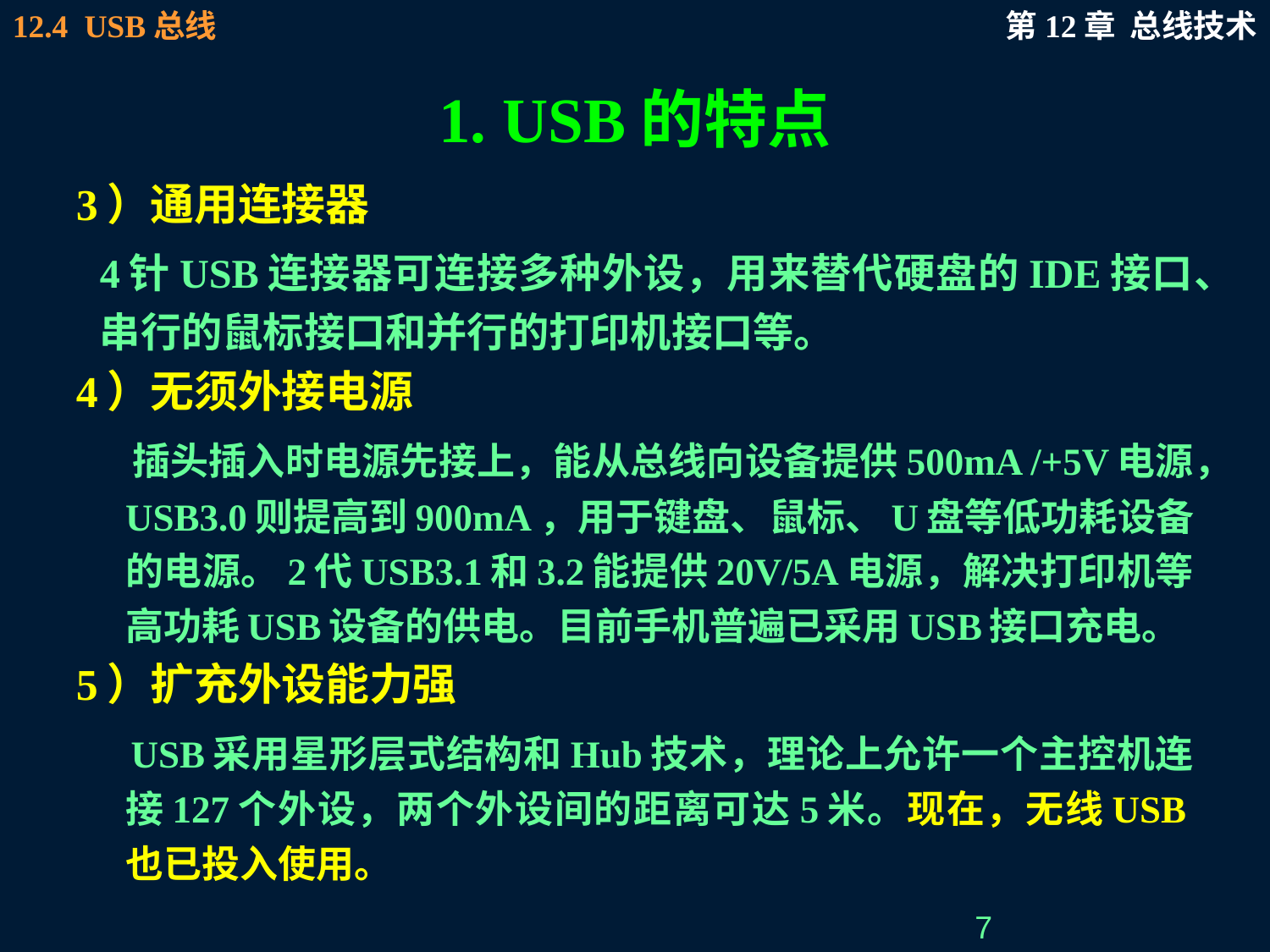

# 1. USB的特点
3）通用连接器
4针USB连接器可连接多种外设，用来替代硬盘的IDE接口、串行的鼠标接口和并行的打印机接口等。
4）无须外接电源
     插头插入时电源先接上，能从总线向设备提供500mA /+5V电源，USB3.0则提高到900mA，用于键盘、鼠标、U盘等低功耗设备的电源。2代USB3.1和3.2能提供20V/5A电源，解决打印机等高功耗USB设备的供电。目前手机普遍已采用USB接口充电。
5）扩充外设能力强
     USB采用星形层式结构和Hub技术，理论上允许一个主控机连接127个外设，两个外设间的距离可达5米。现在，无线USB也已投入使用。